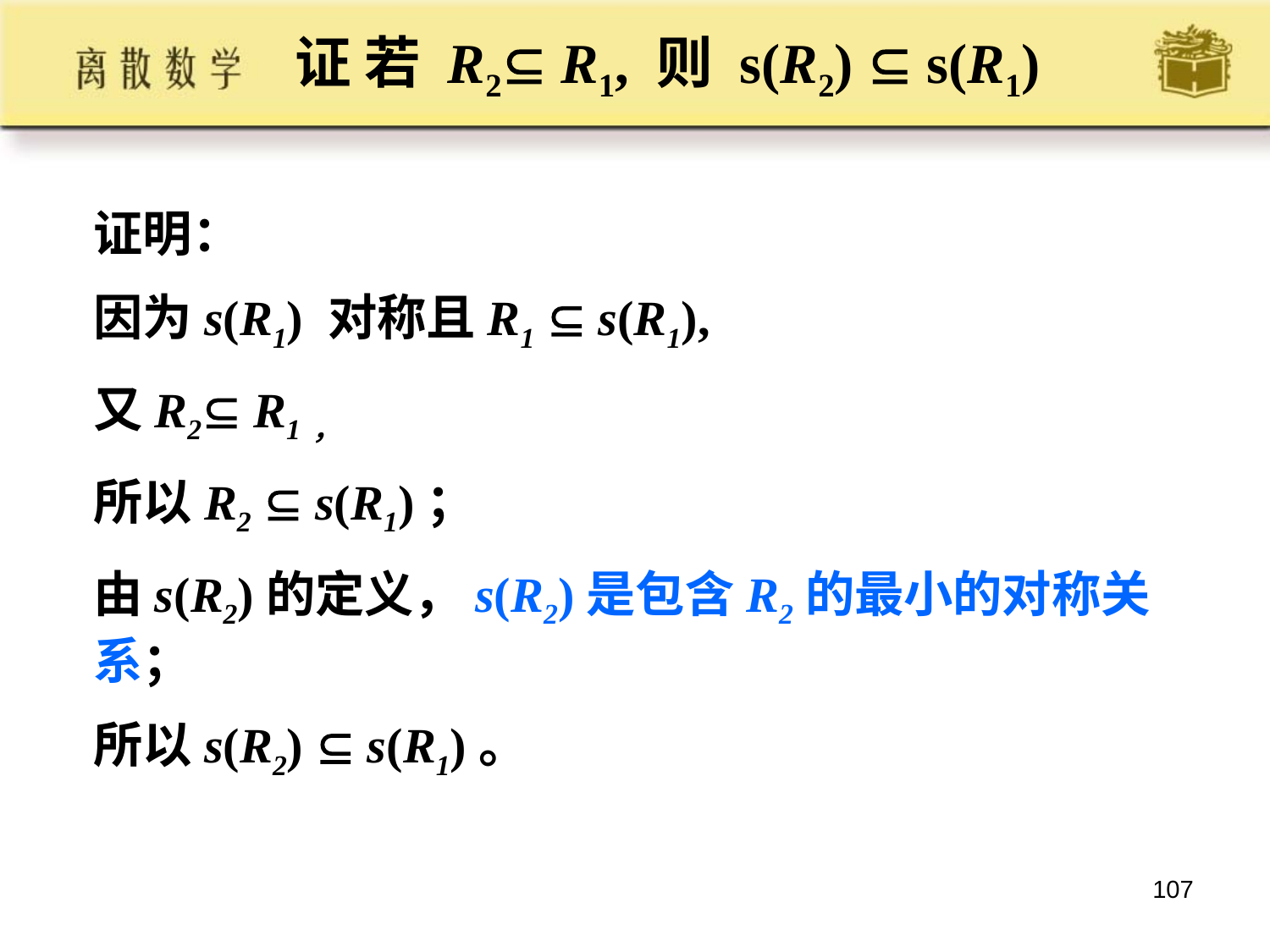

证 若 R2⊆ R1, 则 s(R2) ⊆ s(R1)
证明：
因为s(R1) 对称且R1 ⊆ s(R1),
又R2⊆ R1，
所以R2 ⊆ s(R1)；
由s(R2)的定义，s(R2)是包含R2的最小的对称关系；
所以s(R2) ⊆ s(R1)。
107